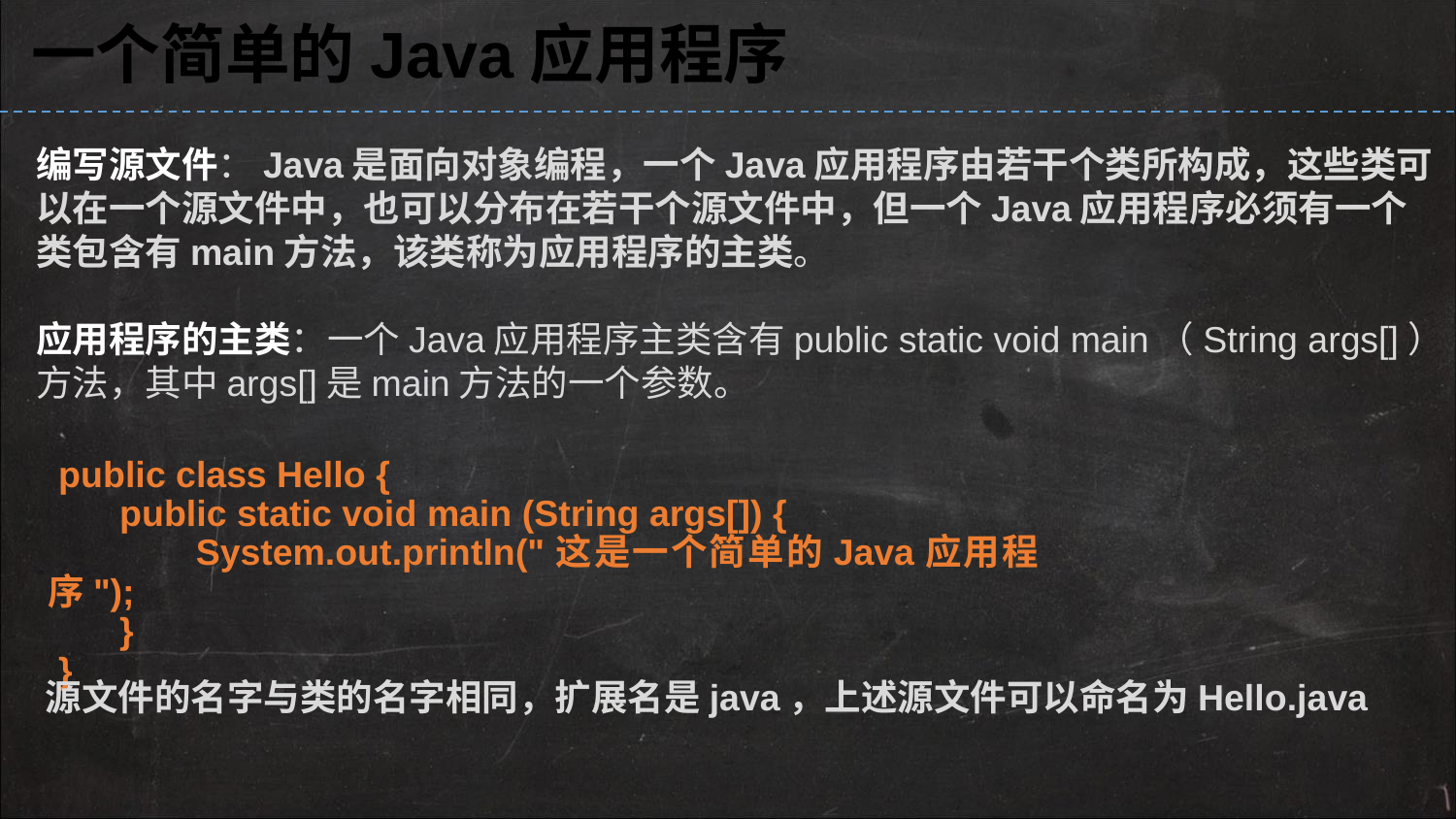

一个简单的Java应用程序
编写源文件：Java是面向对象编程，一个Java应用程序由若干个类所构成，这些类可
以在一个源文件中，也可以分布在若干个源文件中，但一个Java应用程序必须有一个
类包含有main方法，该类称为应用程序的主类。

应用程序的主类：一个Java应用程序主类含有public static void main（String args[]）
方法，其中args[]是main方法的一个参数。
 public class Hello {
       public static void main (String args[]) {
            System.out.println("这是一个简单的Java应用程序");
       }
 }
源文件的名字与类的名字相同，扩展名是java，上述源文件可以命名为Hello.java